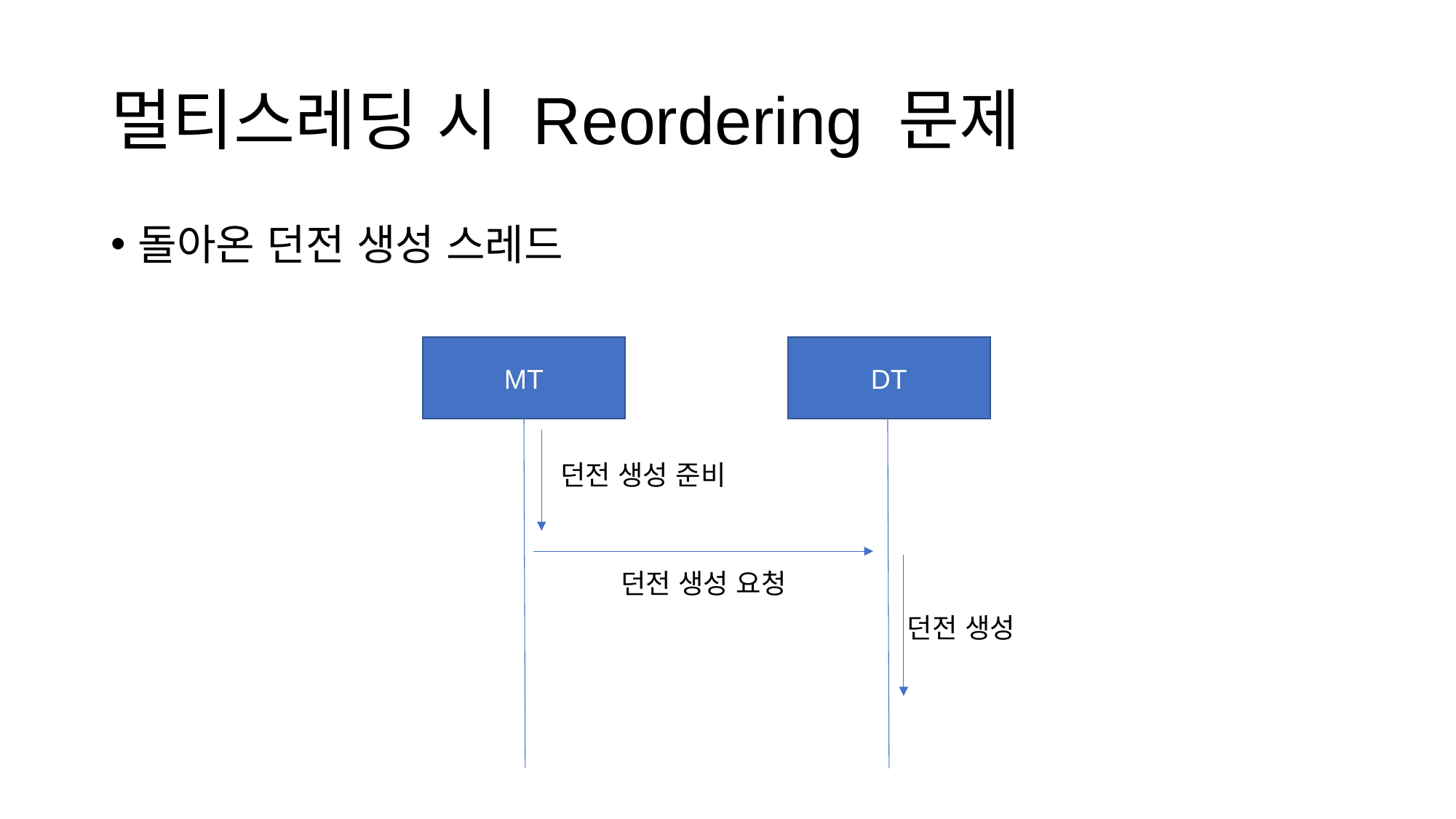

# 멀티스레딩 시 Reordering 문제
돌아온 던전 생성 스레드
MT
DT
던전 생성 준비
던전 생성 요청
던전 생성